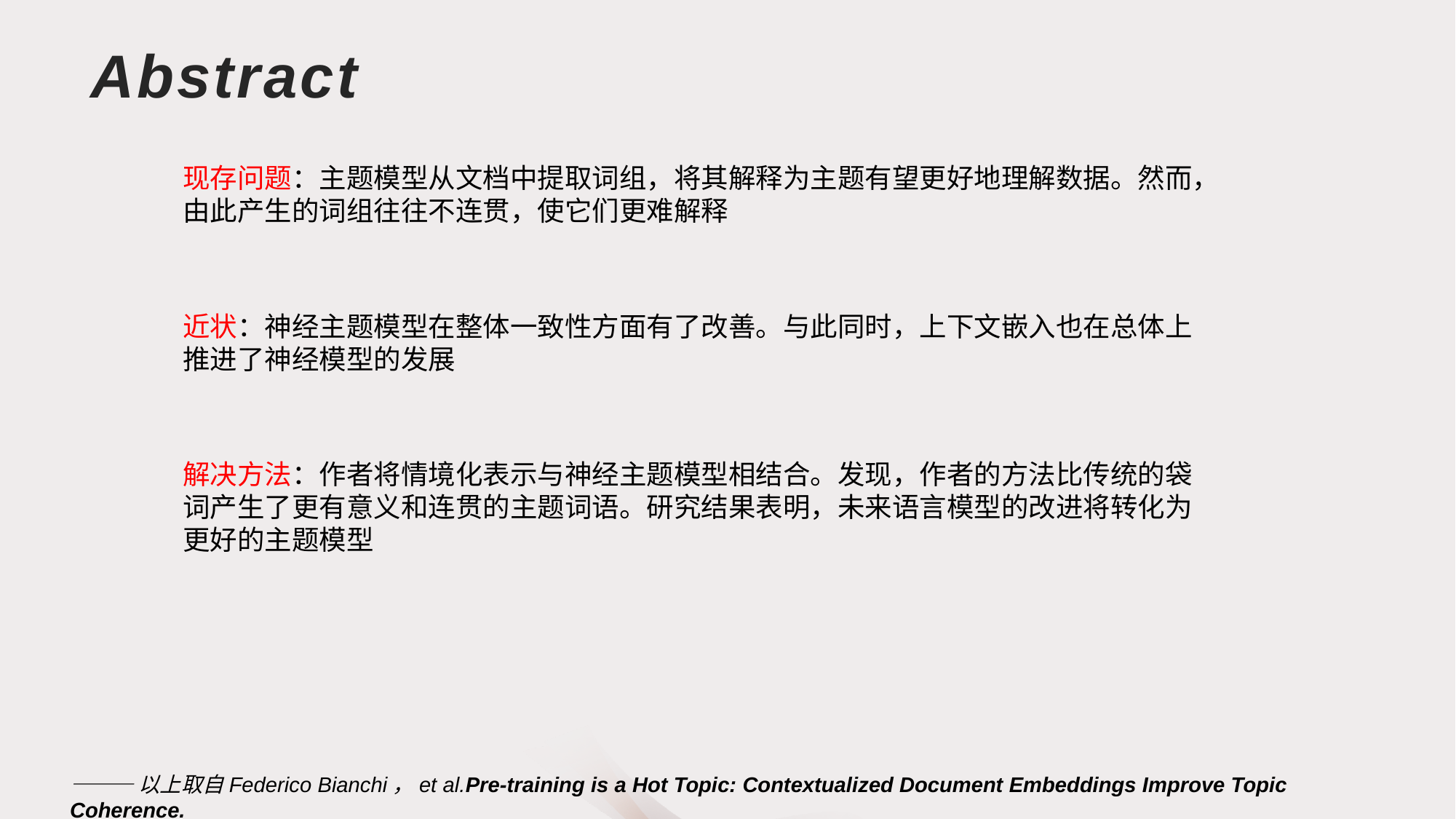

Abstract
现存问题：主题模型从文档中提取词组，将其解释为主题有望更好地理解数据。然而，由此产生的词组往往不连贯，使它们更难解释
近状：神经主题模型在整体一致性方面有了改善。与此同时，上下文嵌入也在总体上推进了神经模型的发展
解决方法：作者将情境化表示与神经主题模型相结合。发现，作者的方法比传统的袋词产生了更有意义和连贯的主题词语。研究结果表明，未来语言模型的改进将转化为更好的主题模型
———以上取自Federico Bianchi，et al.Pre-training is a Hot Topic: Contextualized Document Embeddings Improve Topic Coherence.